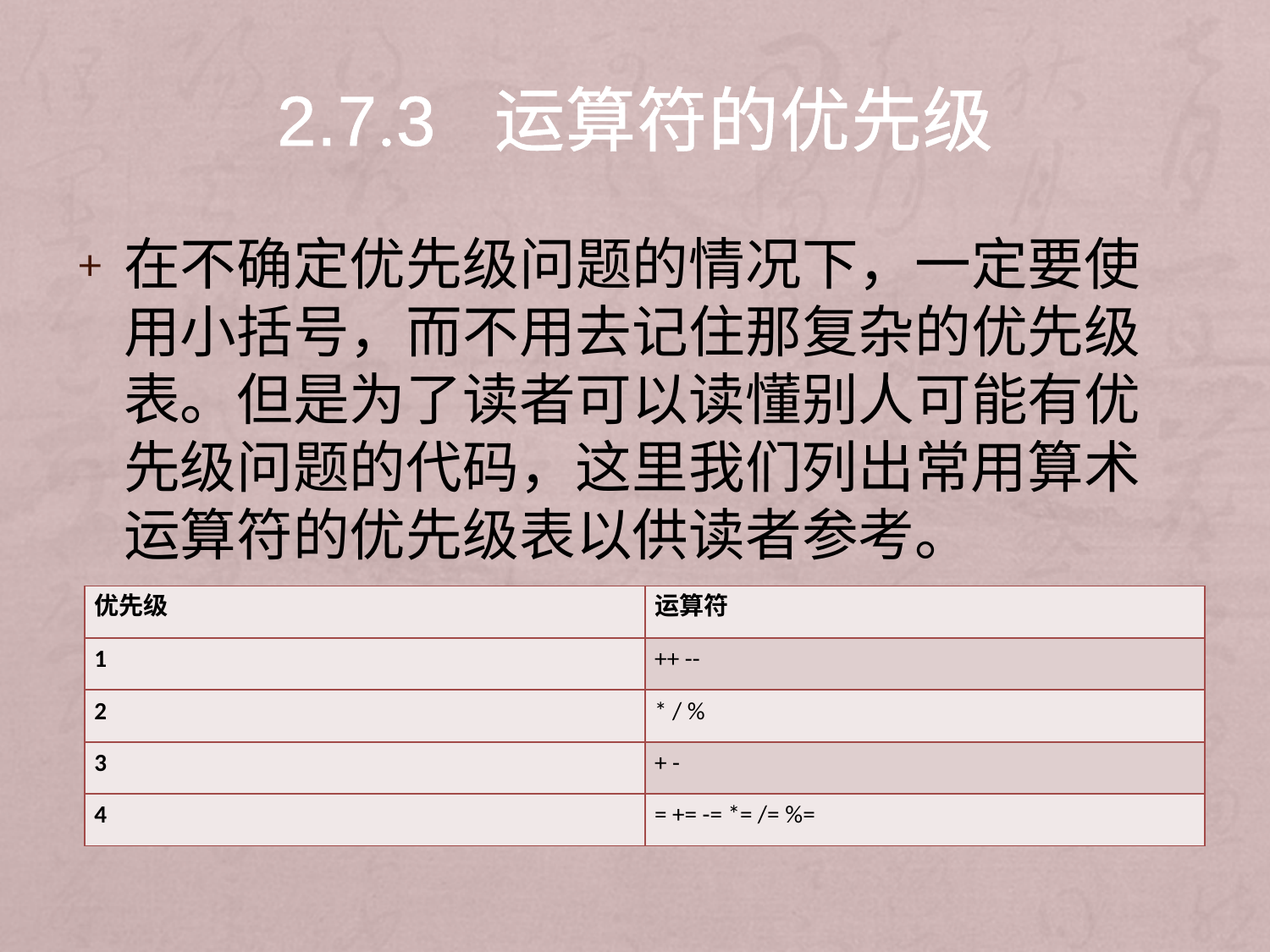

# 2.7.3  运算符的优先级
在不确定优先级问题的情况下，一定要使用小括号，而不用去记住那复杂的优先级表。但是为了读者可以读懂别人可能有优先级问题的代码，这里我们列出常用算术运算符的优先级表以供读者参考。
| 优先级 | 运算符 |
| --- | --- |
| 1 | ++ -- |
| 2 | \* / % |
| 3 | + - |
| 4 | = += -= \*= /= %= |